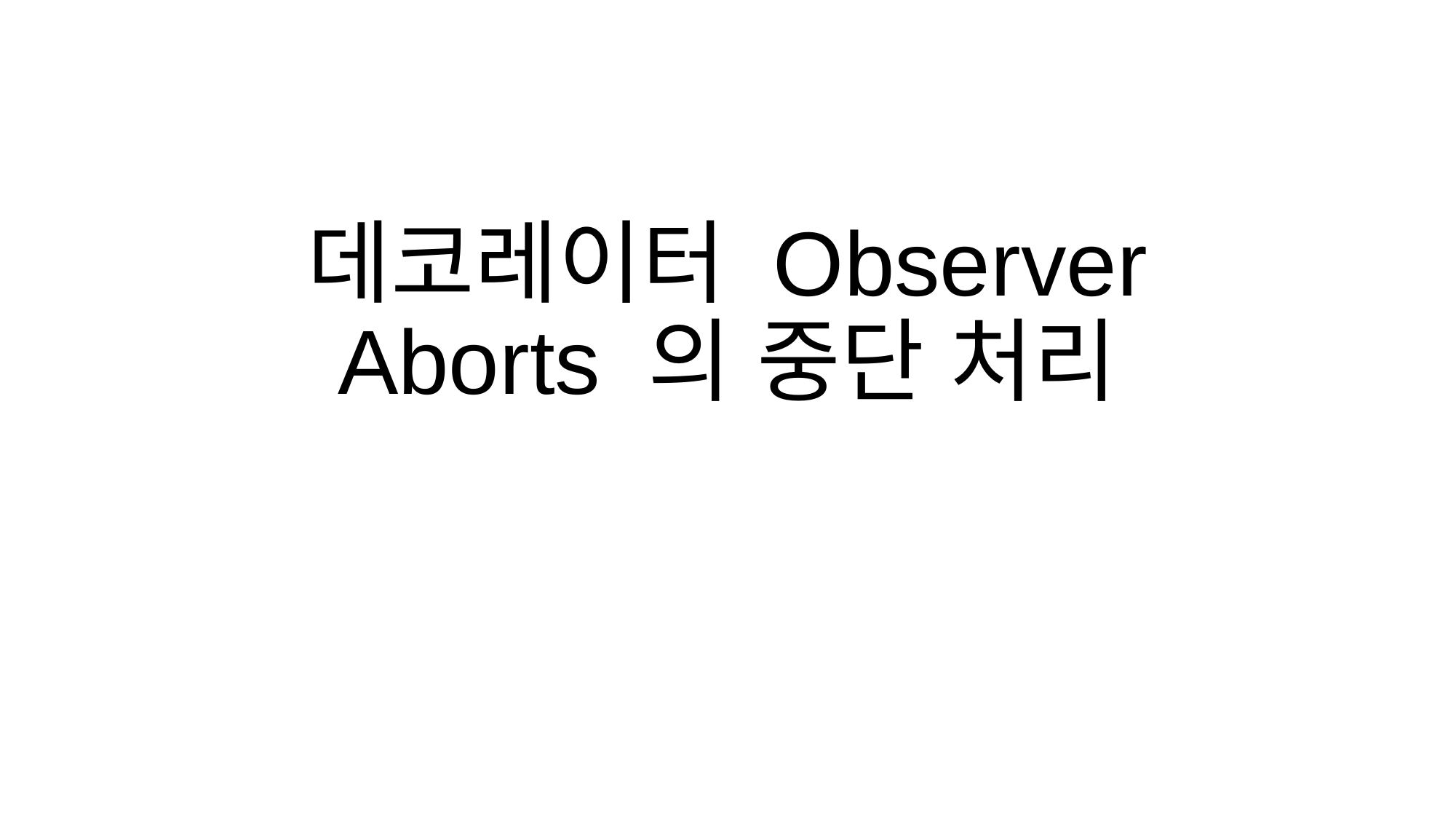

# 데코레이터 Observer Aborts 의 중단 처리